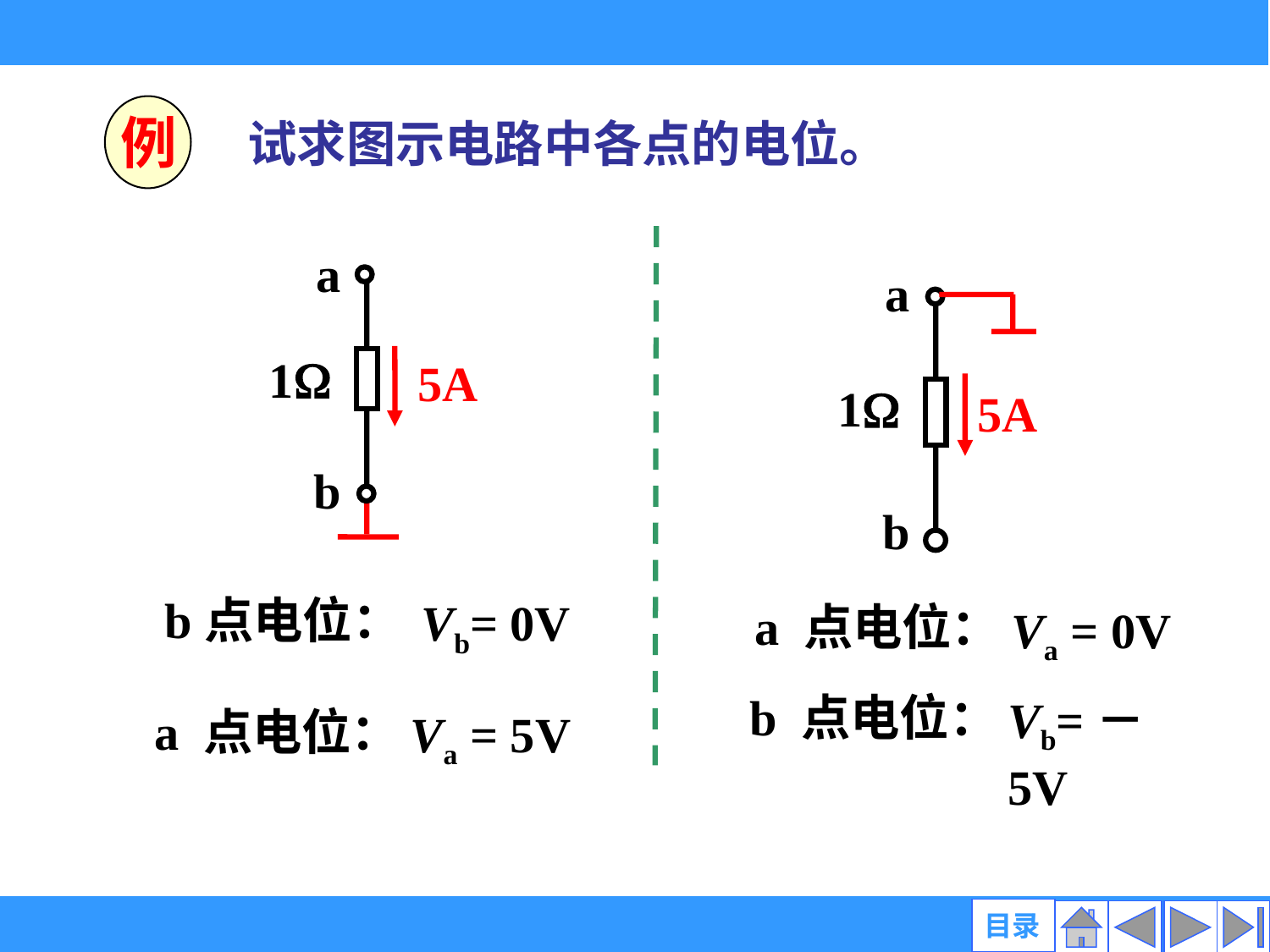

例
试求图示电路中各点的电位。

a

1Ω

5A

b

a

1Ω

5A

b

 b点电位：
Vb= 0V
 a 点电位：
Va = 0V
 b 点电位：
Vb=－5V
 a 点电位：
Va = 5V